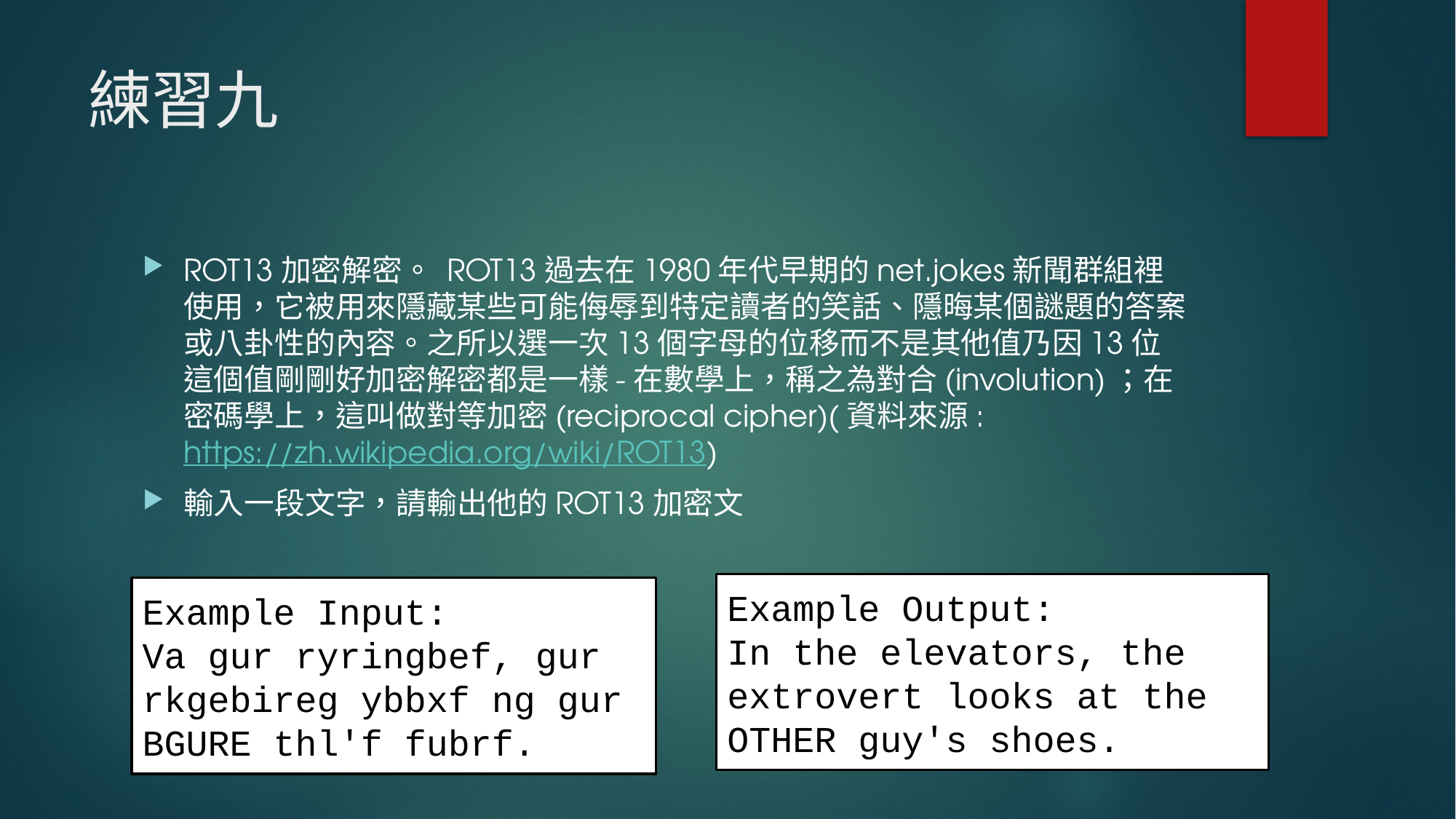

# 練習九
ROT13加密解密。 ROT13過去在1980年代早期的net.jokes新聞群組裡使用，它被用來隱藏某些可能侮辱到特定讀者的笑話、隱晦某個謎題的答案或八卦性的內容。之所以選一次13個字母的位移而不是其他值乃因13位這個值剛剛好加密解密都是一樣-在數學上，稱之為對合(involution)；在密碼學上，這叫做對等加密(reciprocal cipher)(資料來源:https://zh.wikipedia.org/wiki/ROT13)
輸入一段文字，請輸出他的ROT13加密文
Example Output:
In the elevators, the extrovert looks at the OTHER guy's shoes.
Example Input:
Va gur ryringbef, gur rkgebireg ybbxf ng gur BGURE thl'f fubrf.